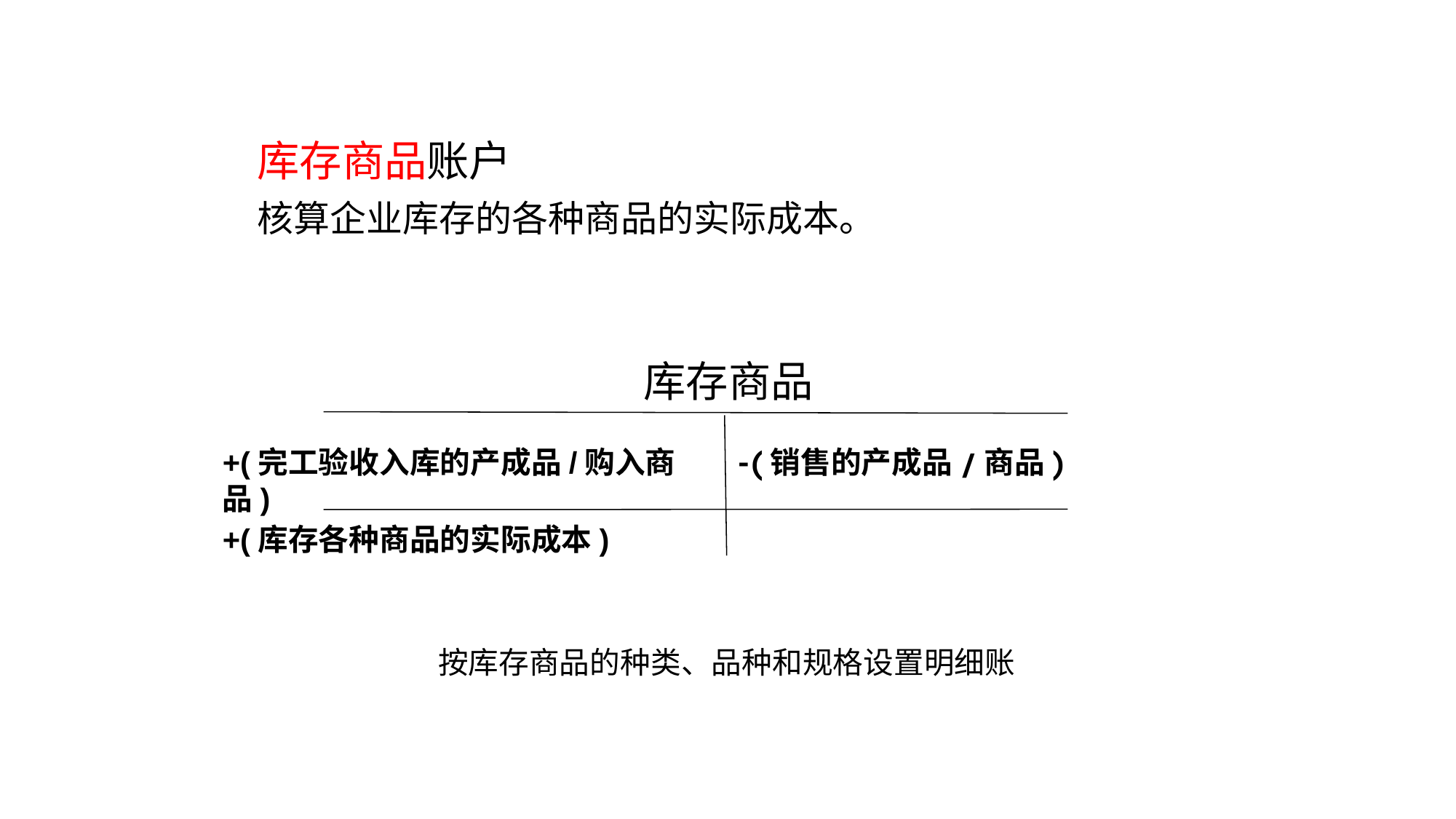

库存商品账户
核算企业库存的各种商品的实际成本。
库存商品

+(完工验收入库的产成品/购入商品)
-(销售的产成品/商品)

+(库存各种商品的实际成本)
按库存商品的种类、品种和规格设置明细账